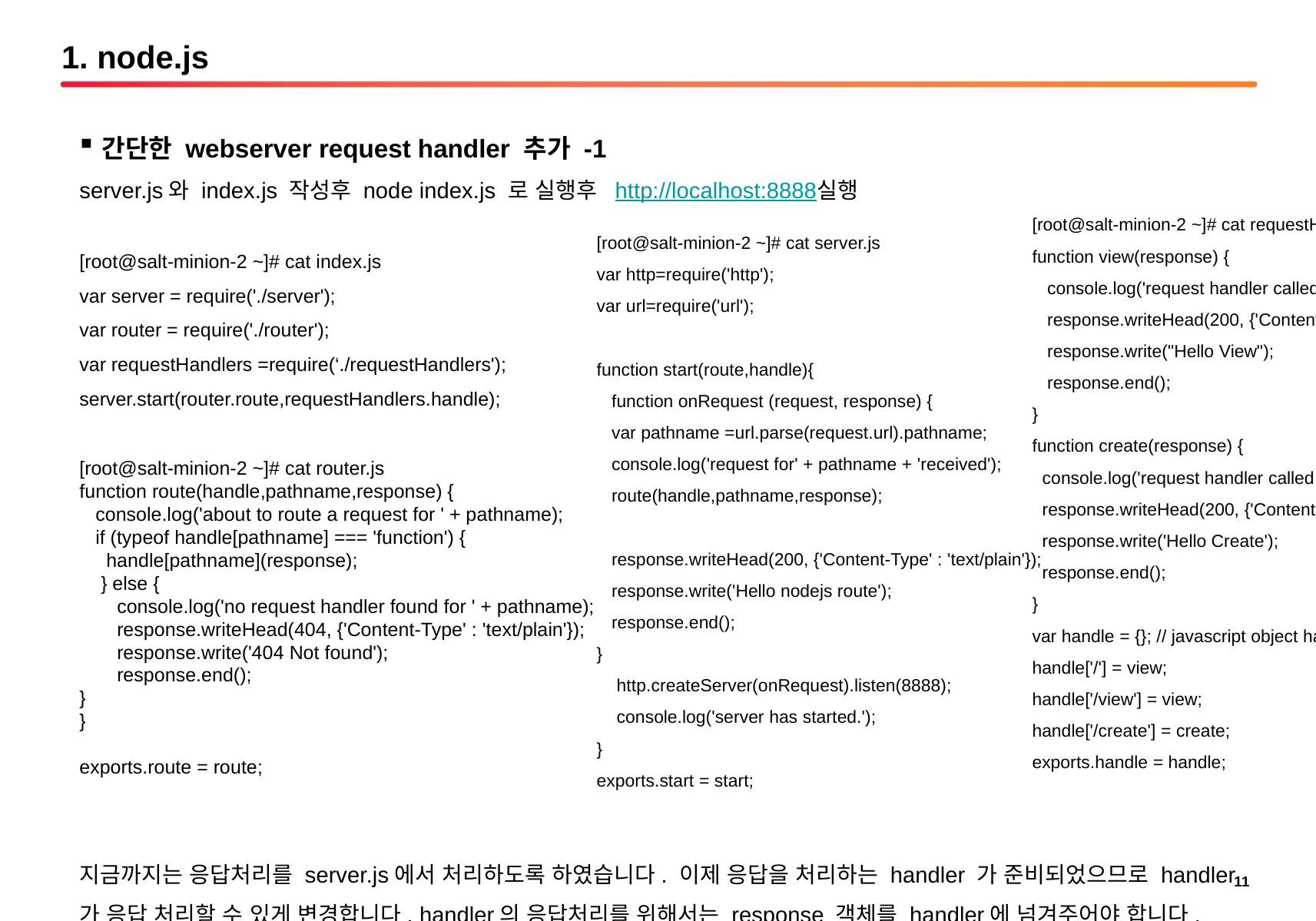

# 1. node.js
간단한 webserver request handler 추가 -1
server.js와 index.js 작성후 node index.js 로 실행후  http://localhost:8888실행

[root@salt-minion-2 ~]# cat index.js
var server = require('./server');
var router = require('./router');
var requestHandlers =require(‘./requestHandlers');
server.start(router.route,requestHandlers.handle);

[root@salt-minion-2 ~]# cat router.js
function route(handle,pathname,response) {
   console.log('about to route a request for ' + pathname);
   if (typeof handle[pathname] === 'function') {
     handle[pathname](response);
    } else {
       console.log('no request handler found for ' + pathname);
       response.writeHead(404, {'Content-Type' : 'text/plain'});
       response.write('404 Not found');
       response.end();
}
}

exports.route = route;

지금까지는 응답처리를 server.js에서 처리하도록 하였습니다. 이제 응답을 처리하는 handler 가 준비되었으므로 handler가 응답 처리할 수 있게 변경합니다. handler의 응답처리를 위해서는 response 객체를 handler에 넘겨주어야 합니다.
requestHandlers.js 에서 각 handler 함수를 변경합니다. response 파라메터를 추가하고 response 객체로 각 기능에 맞게 응답처리합니다.
[root@salt-minion-2 ~]# cat requestHandlers.js
function view(response) {
   console.log('request handler called --> view');
   response.writeHead(200, {'Content-Type' : 'text/plain'});
   response.write("Hello View");
   response.end();
}
function create(response) {
  console.log('request handler called --> create');
  response.writeHead(200, {'Content-Type' : 'text/plain'});
  response.write('Hello Create');
  response.end();
}
var handle = {}; // javascript object has key:value pair.
handle['/'] = view;
handle['/view'] = view;
handle['/create'] = create;
exports.handle = handle;
[root@salt-minion-2 ~]# cat server.js
var http=require('http');
var url=require('url');

function start(route,handle){
   function onRequest (request, response) {
   var pathname =url.parse(request.url).pathname;
   console.log('request for' + pathname + 'received');
   route(handle,pathname,response);

   response.writeHead(200, {'Content-Type' : 'text/plain'});
   response.write('Hello nodejs route');
   response.end();
}
    http.createServer(onRequest).listen(8888);
    console.log('server has started.');
}
exports.start = start;